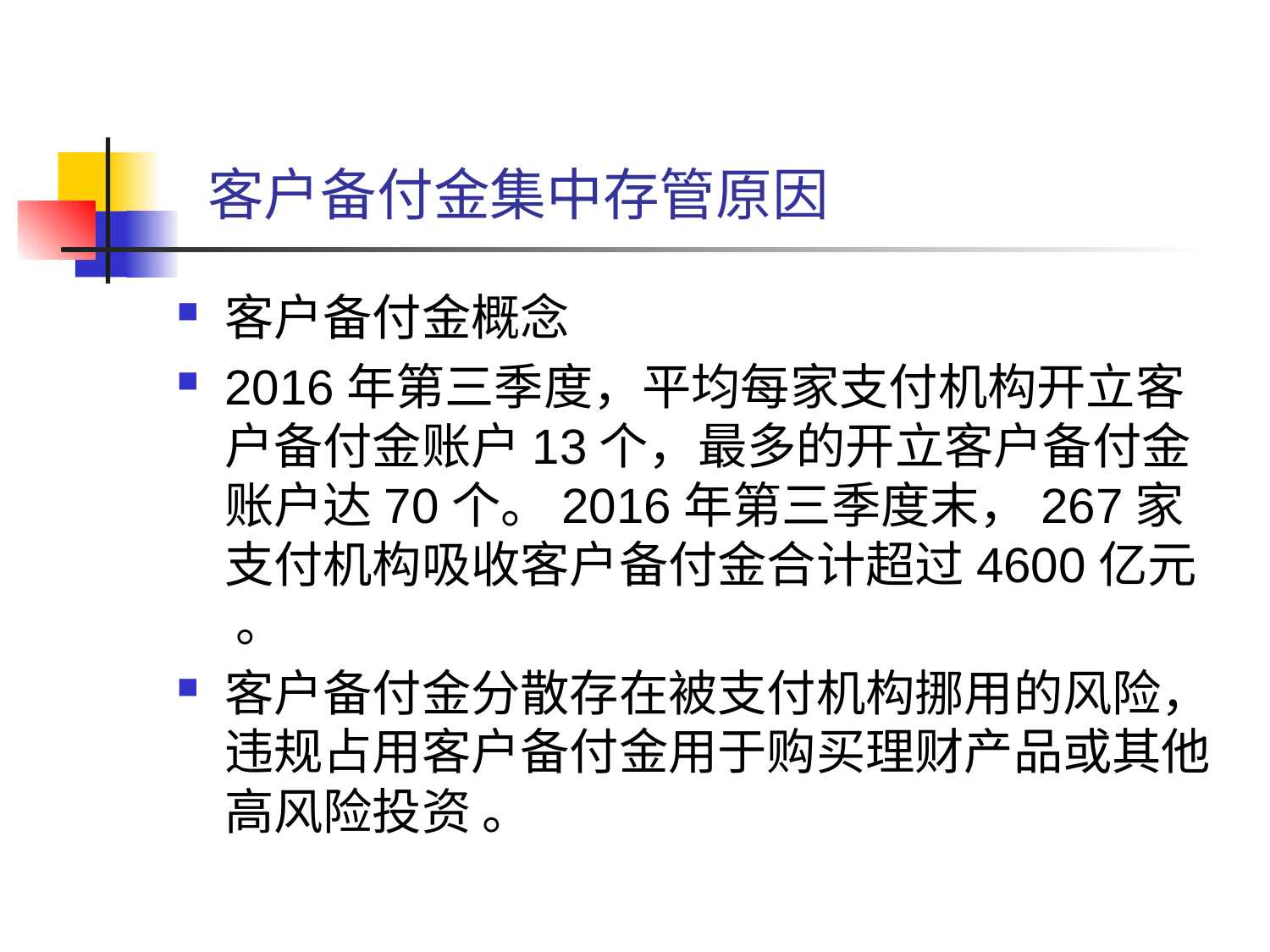

# 客户备付金集中存管原因
客户备付金概念
2016年第三季度，平均每家支付机构开立客户备付金账户13个，最多的开立客户备付金账户达70个。2016年第三季度末，267家支付机构吸收客户备付金合计超过4600亿元 。
客户备付金分散存在被支付机构挪用的风险，违规占用客户备付金用于购买理财产品或其他高风险投资 。